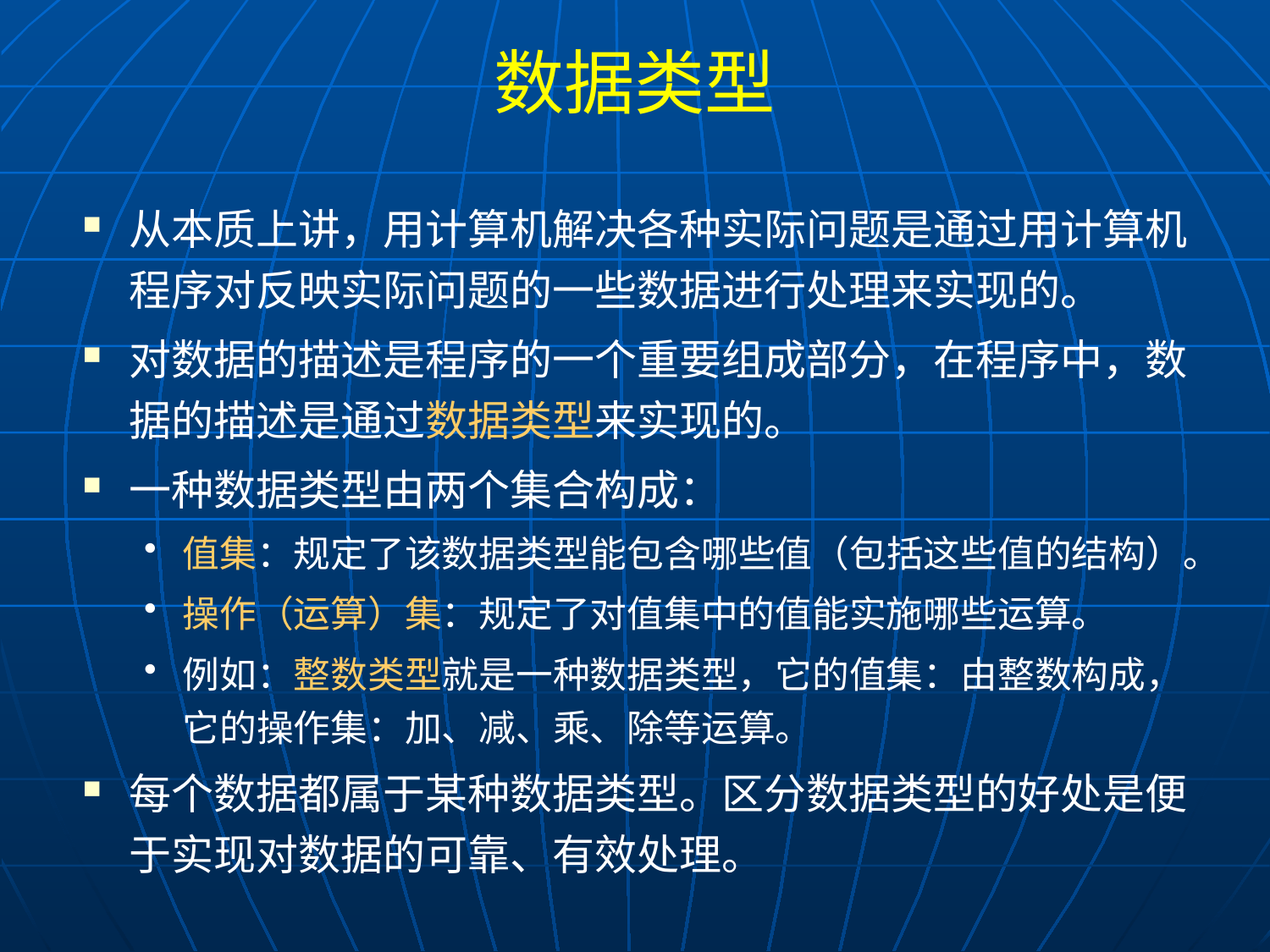

# 数据类型
从本质上讲，用计算机解决各种实际问题是通过用计算机程序对反映实际问题的一些数据进行处理来实现的。
对数据的描述是程序的一个重要组成部分，在程序中，数据的描述是通过数据类型来实现的。
一种数据类型由两个集合构成：
值集：规定了该数据类型能包含哪些值（包括这些值的结构）。
操作（运算）集：规定了对值集中的值能实施哪些运算。
例如：整数类型就是一种数据类型，它的值集：由整数构成，它的操作集：加、减、乘、除等运算。
每个数据都属于某种数据类型。区分数据类型的好处是便于实现对数据的可靠、有效处理。